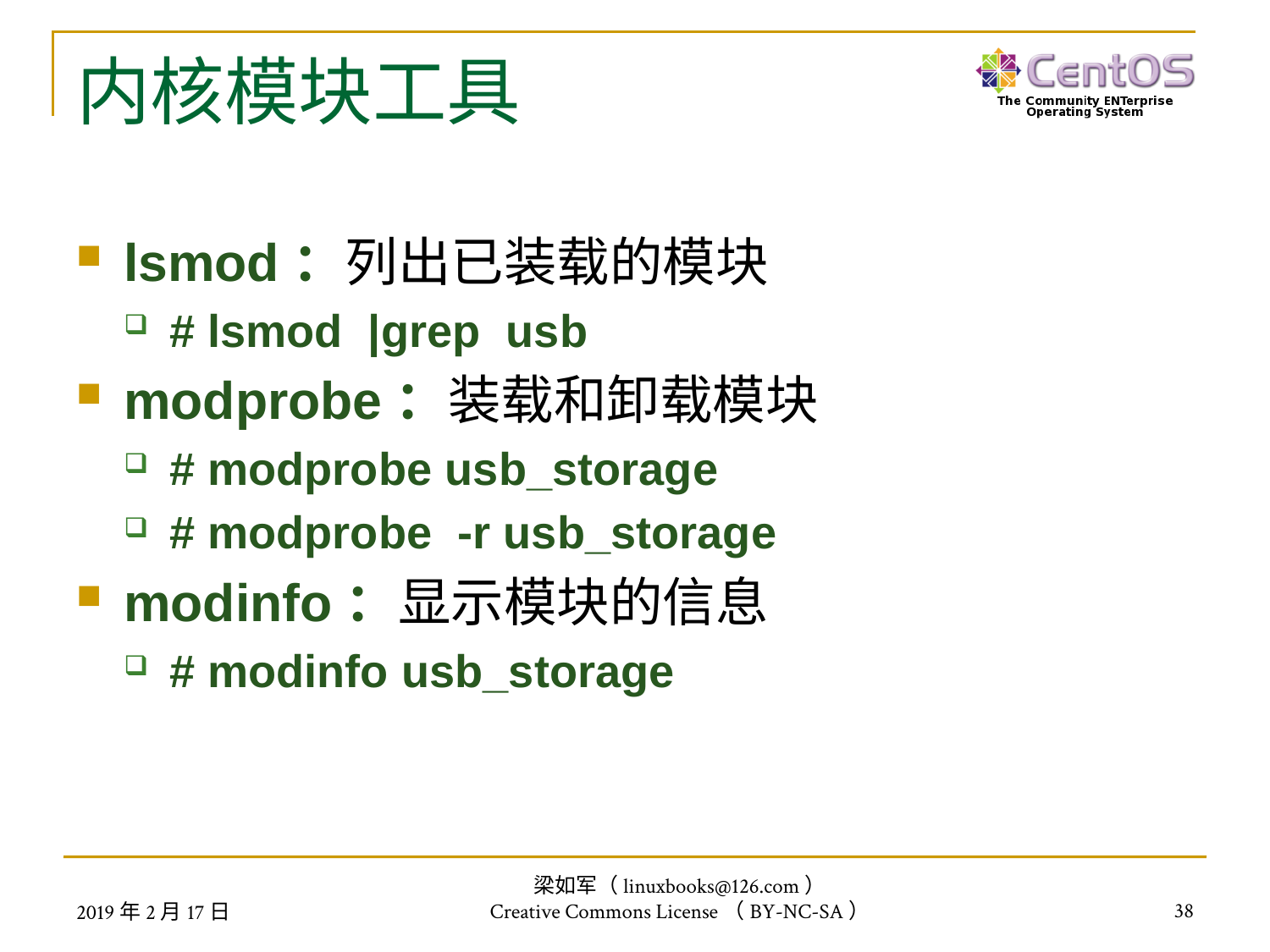

# 内核模块工具
lsmod：列出已装载的模块
# lsmod  |grep  usb
modprobe：装载和卸载模块
# modprobe usb_storage
# modprobe  -r usb_storage
modinfo：显示模块的信息
# modinfo usb_storage
梁如军（linuxbooks@126.com）
Creative Commons License（BY-NC-SA）
2019年2月17日
38